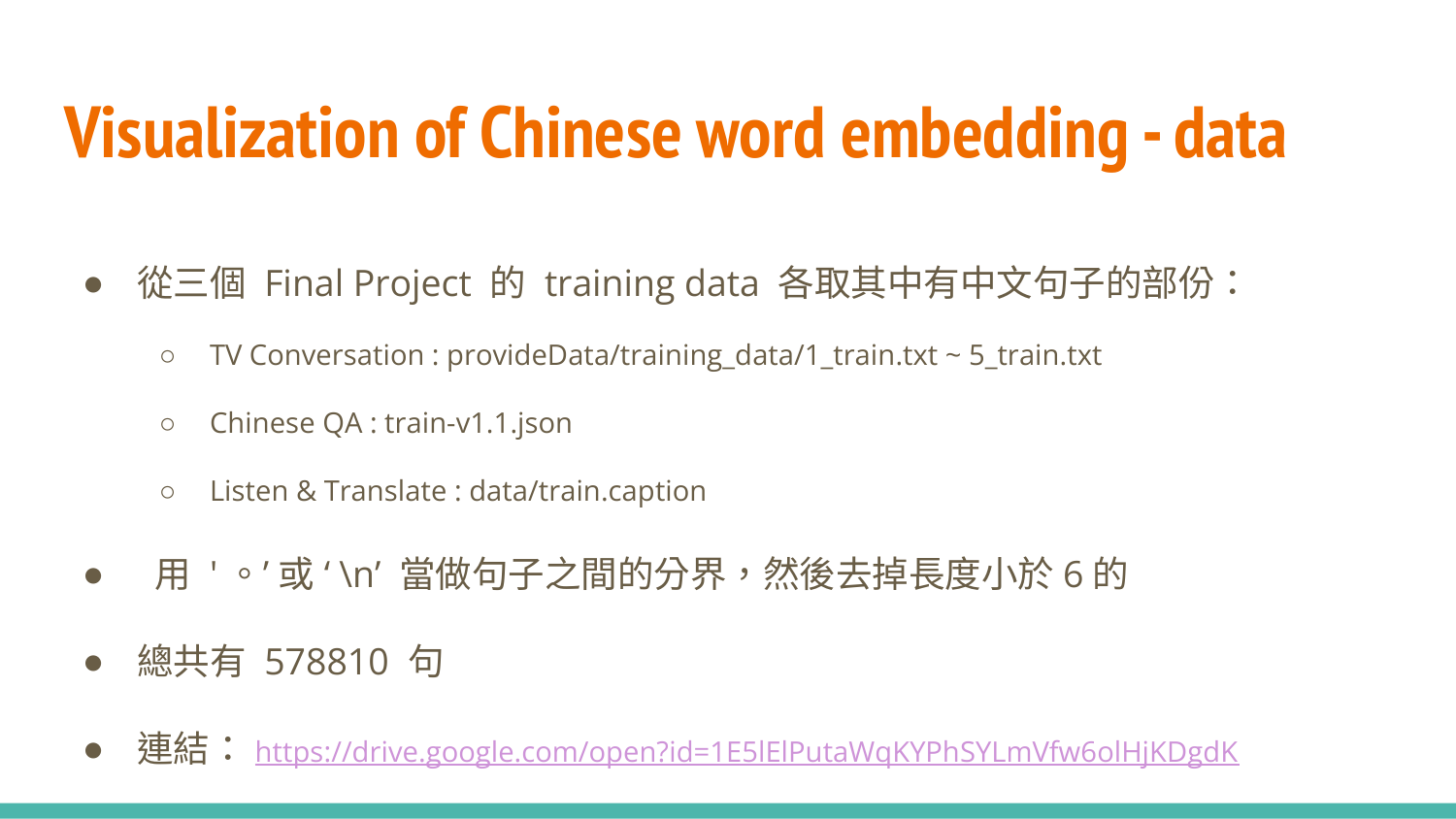

# Visualization of Chinese word embedding - data
從三個 Final Project 的 training data 各取其中有中文句子的部份：
TV Conversation : provideData/training_data/1_train.txt ~ 5_train.txt
Chinese QA : train-v1.1.json
Listen & Translate : data/train.caption
 用 '。’ 或 ‘\n’ 當做句子之間的分界，然後去掉長度小於6的
總共有 578810 句
連結：https://drive.google.com/open?id=1E5lElPutaWqKYPhSYLmVfw6olHjKDgdK